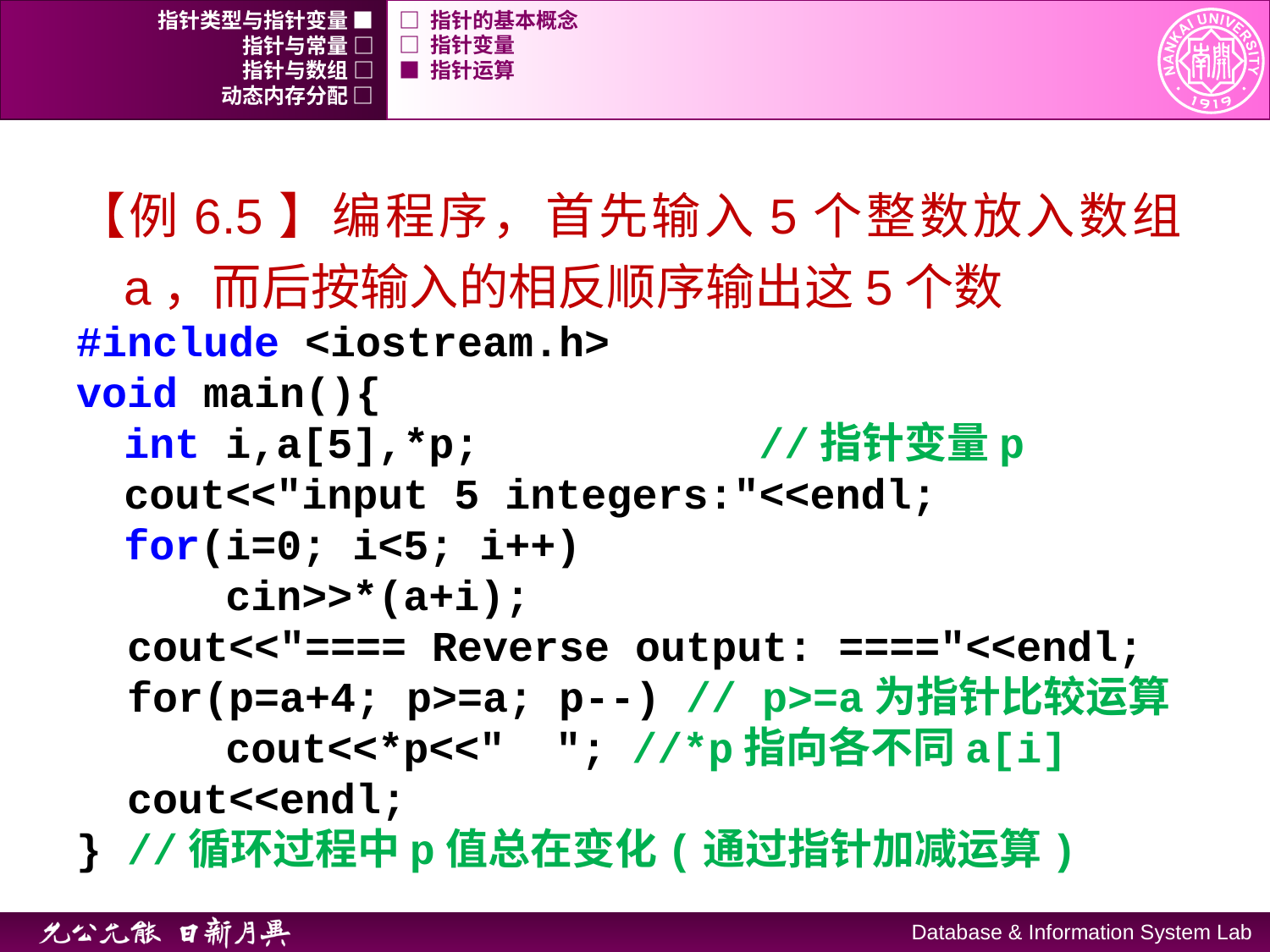

指针类型与指针变量 ■
□ 指针的基本概念
指针与常量 □
□ 指针变量
指针与数组 □
■ 指针运算
动态内存分配 □

【例6.5】编程序，首先输入5个整数放入数组a，而后按输入的相反顺序输出这5个数
#include <iostream.h>
void main(){
	int i,a[5],*p; 		//指针变量p
	cout<<"input 5 integers:"<<endl;
	for(i=0; i<5; i++)
	    cin>>*(a+i);
  cout<<"==== Reverse output: ===="<<endl;
  for(p=a+4; p>=a; p--) // p>=a为指针比较运算
	    cout<<*p<<"  "; //*p指向各不同a[i]
  cout<<endl;
} //循环过程中p值总在变化(通过指针加减运算)